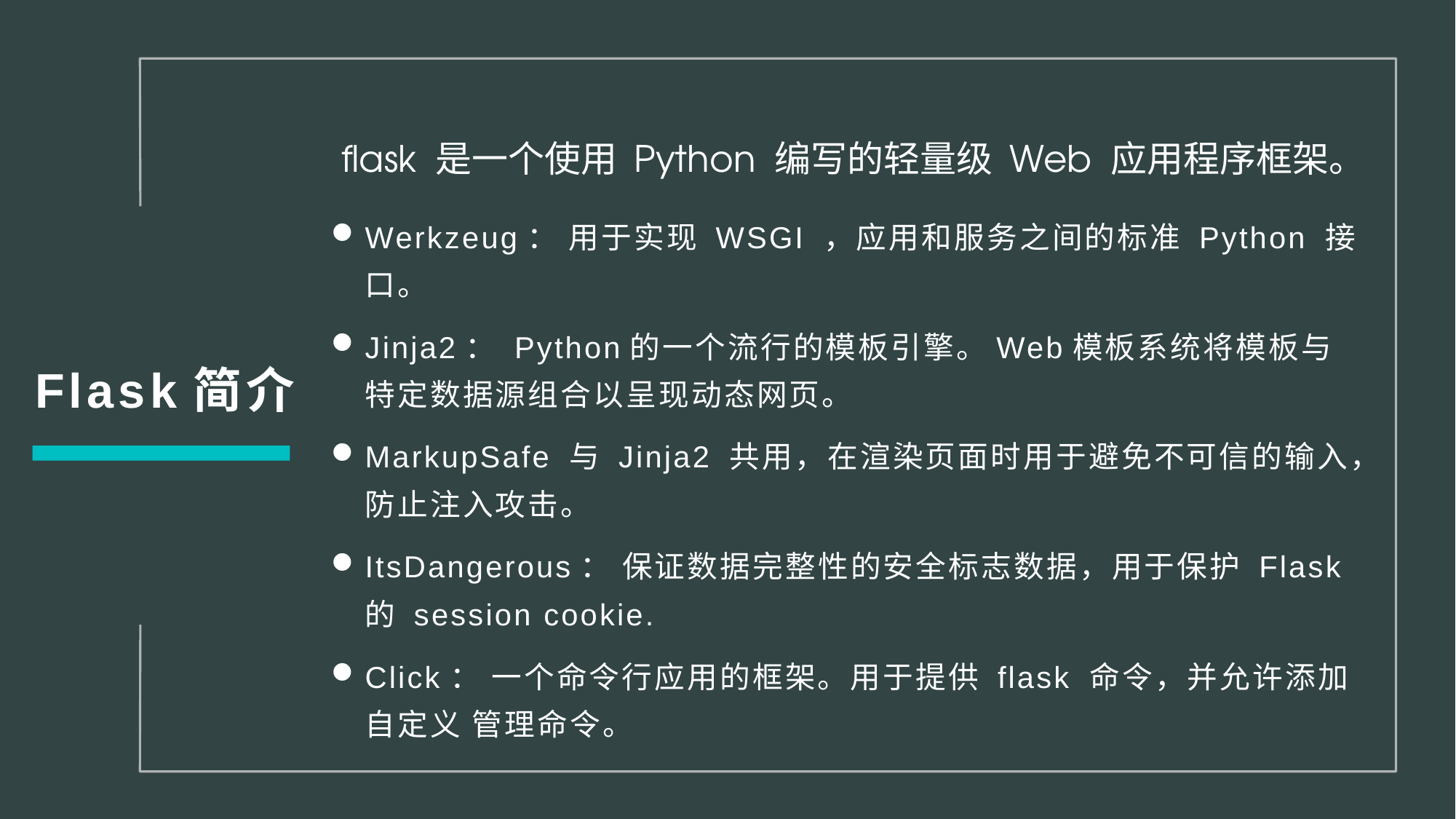

flask 是一个使用 Python 编写的轻量级 Web 应用程序框架。
Werkzeug： 用于实现 WSGI ，应用和服务之间的标准 Python 接口。
Jinja2： Python的一个流行的模板引擎。Web模板系统将模板与特定数据源组合以呈现动态网页。
MarkupSafe 与 Jinja2 共用，在渲染页面时用于避免不可信的输入，防止注入攻击。
ItsDangerous： 保证数据完整性的安全标志数据，用于保护 Flask 的 session cookie.
Click： 一个命令行应用的框架。用于提供 flask 命令，并允许添加自定义 管理命令。
Flask简介